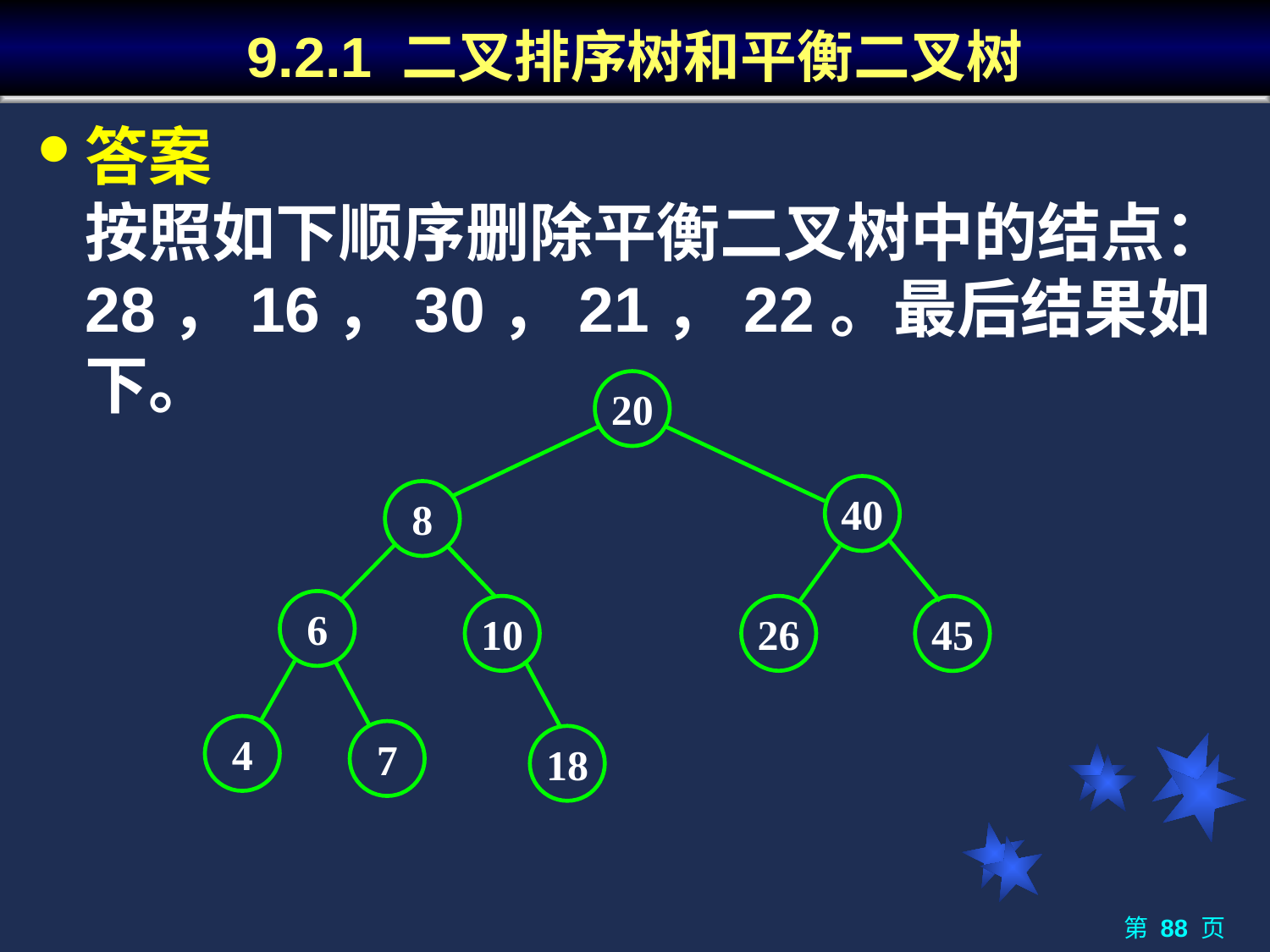

# 9.2.1 二叉排序树和平衡二叉树
答案
	按照如下顺序删除平衡二叉树中的结点：28，16，30，21，22。最后结果如下。
20

40
8

6
10
26
45

4
7
18
第 88 页